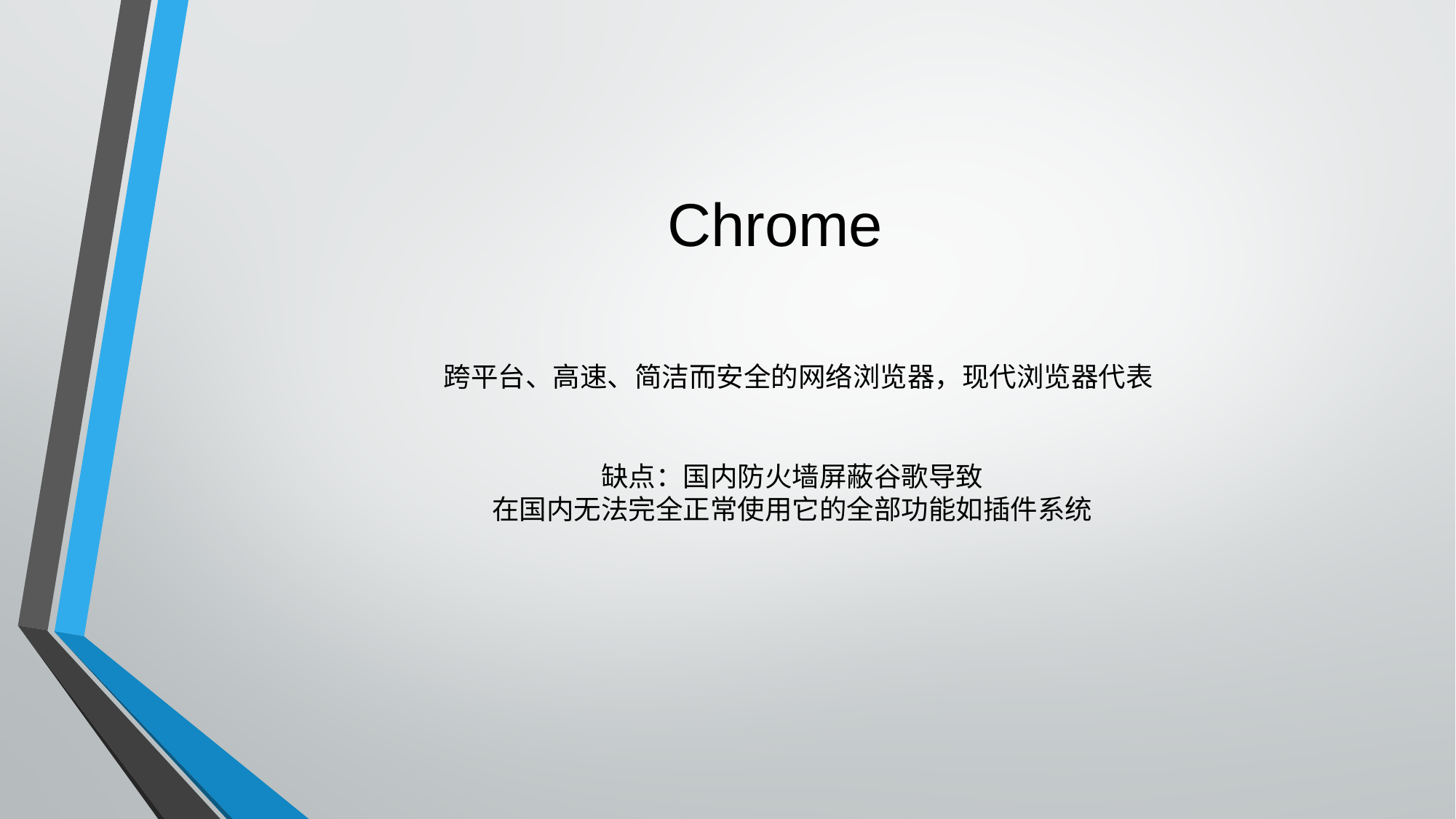

# Chrome
跨平台、高速、简洁而安全的网络浏览器，现代浏览器代表
缺点：国内防火墙屏蔽谷歌导致
在国内无法完全正常使用它的全部功能如插件系统